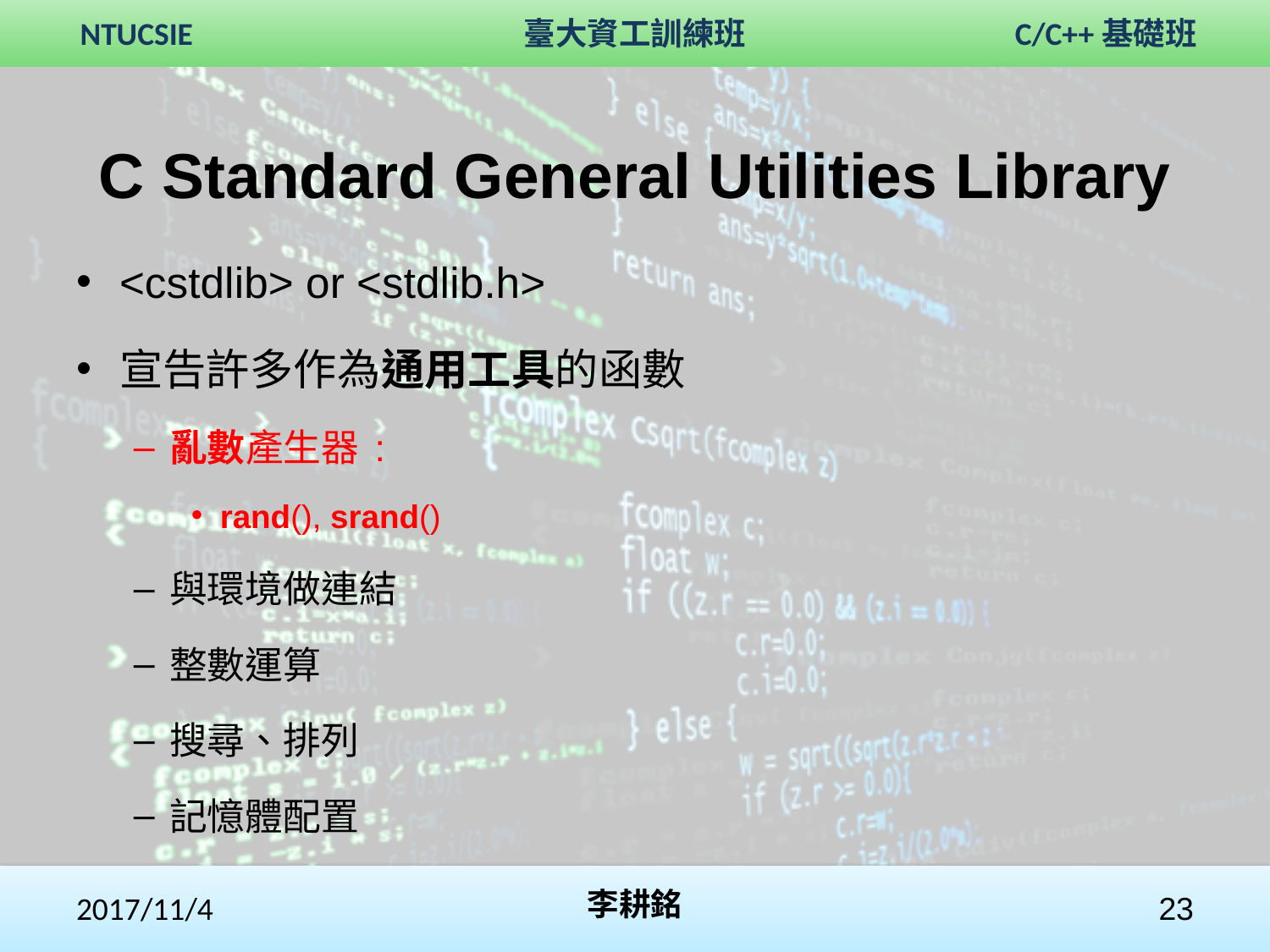

# C Standard General Utilities Library
<cstdlib> or <stdlib.h>
宣告許多作為通用工具的函數
亂數產生器 :
rand(), srand()
與環境做連結
整數運算
搜尋、排列
記憶體配置
2017/11/4
李耕銘
23